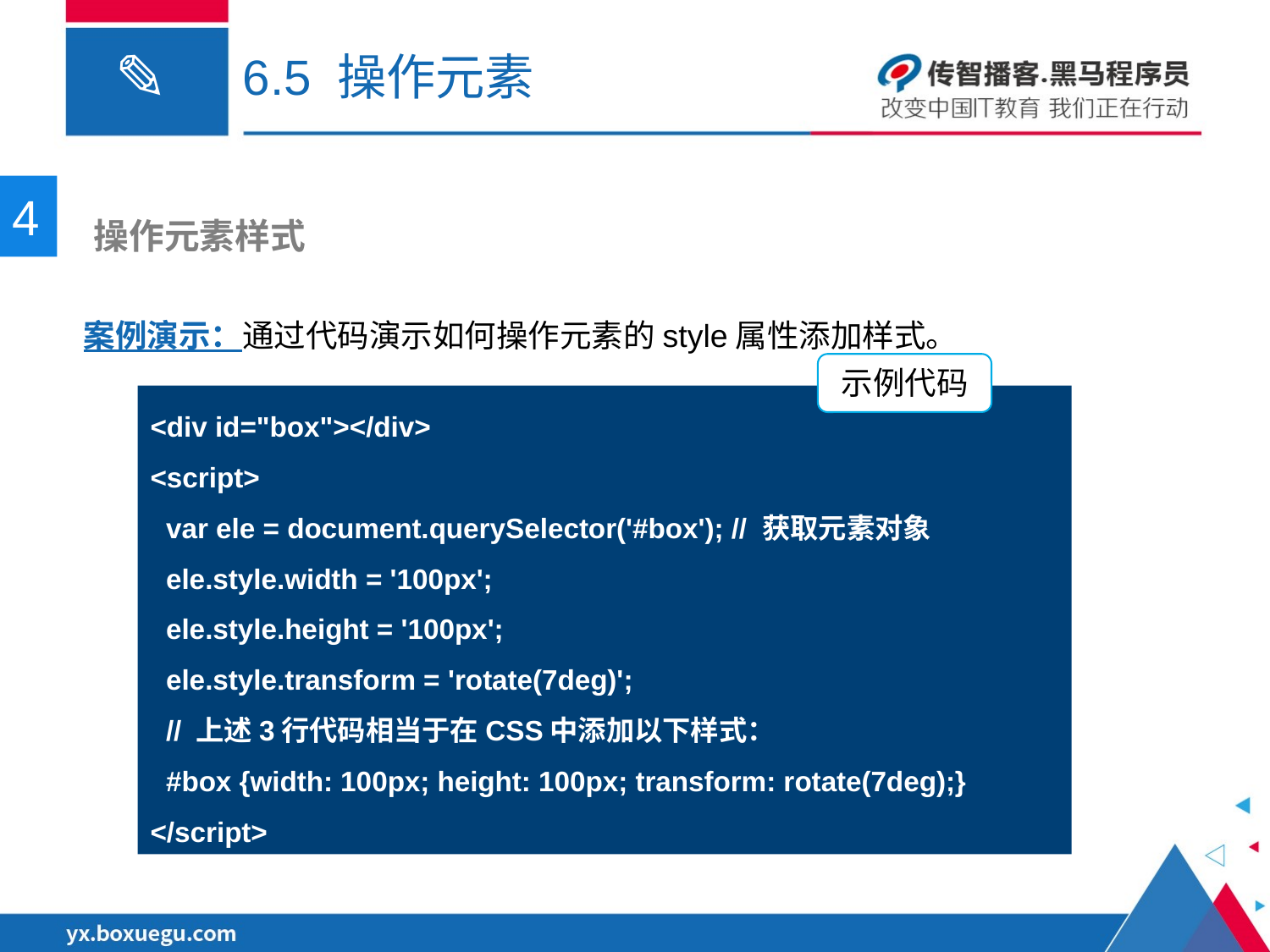

# 6.5 操作元素

4
  操作元素样式
案例演示：通过代码演示如何操作元素的style属性添加样式。
示例代码
<div id="box"></div>
<script>
  var ele = document.querySelector('#box'); // 获取元素对象
  ele.style.width = '100px';
  ele.style.height = '100px';
  ele.style.transform = 'rotate(7deg)';
  // 上述3行代码相当于在CSS中添加以下样式：
  #box {width: 100px; height: 100px; transform: rotate(7deg);}
</script>